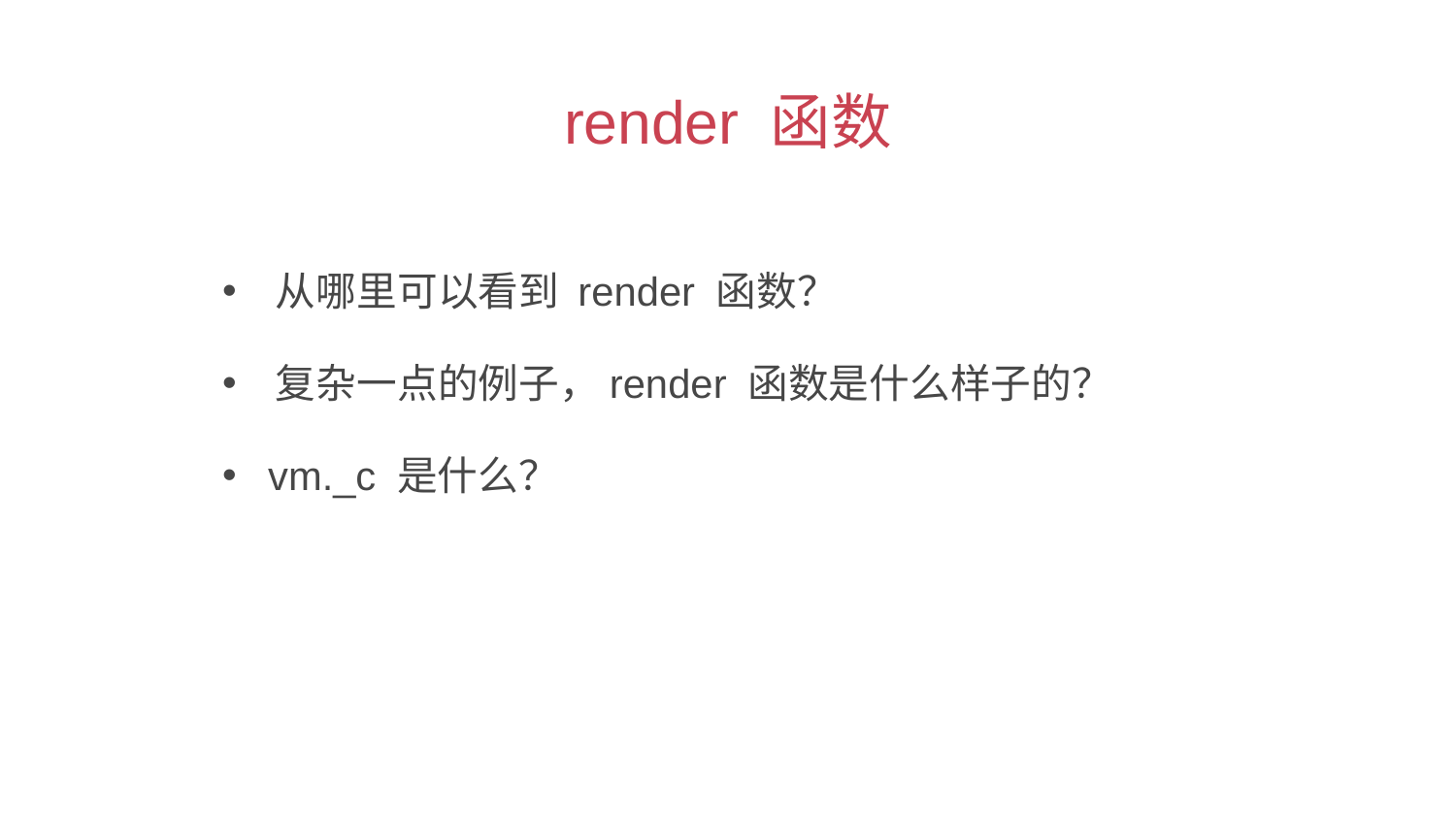

render 函数
 从哪里可以看到 render 函数？
 复杂一点的例子，render 函数是什么样子的？
 vm._c 是什么？